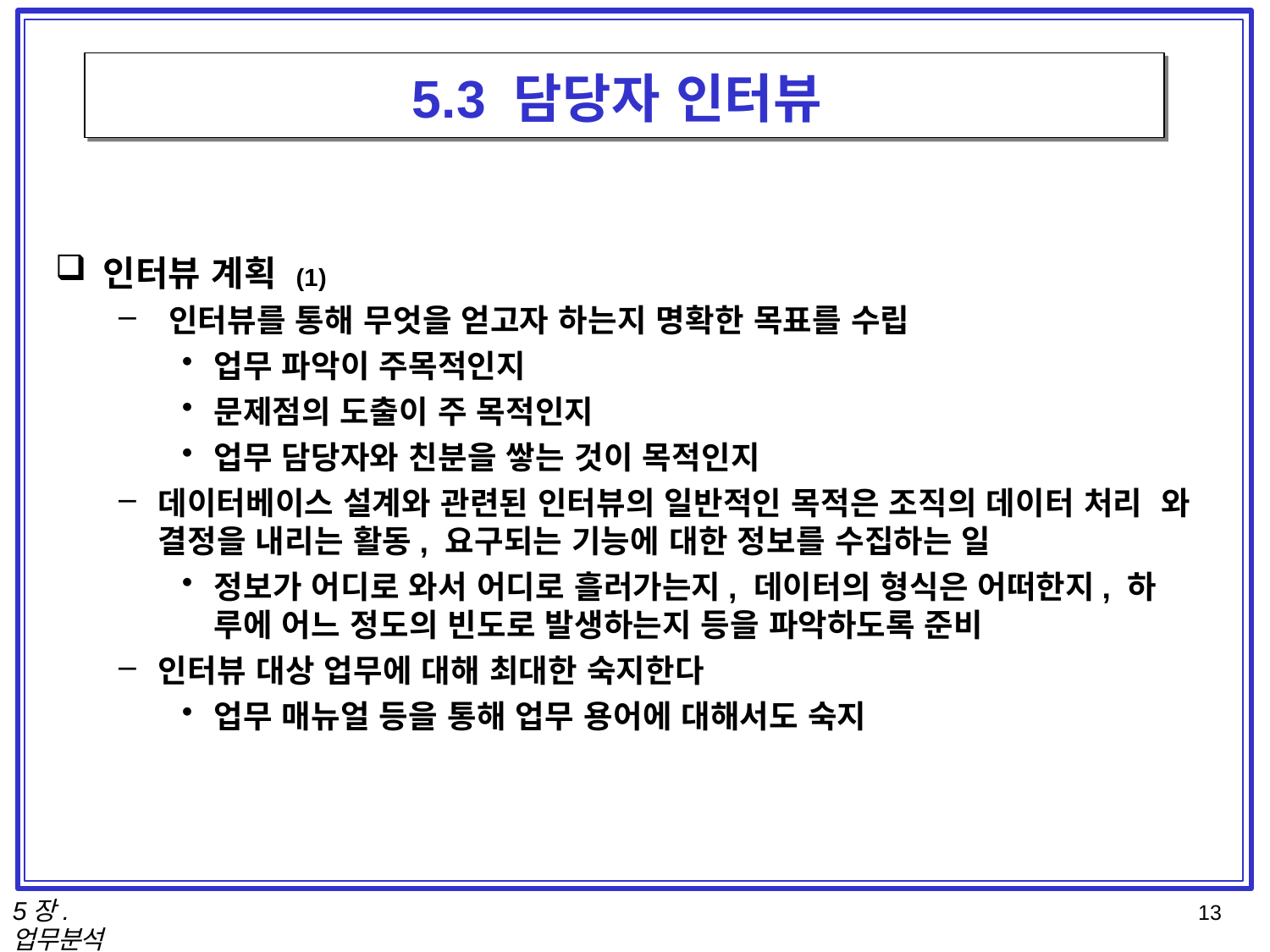

# 5.3 담당자 인터뷰
인터뷰 계획 (1)
인터뷰를 통해 무엇을 얻고자 하는지 명확한 목표를 수립
업무 파악이 주목적인지
문제점의 도출이 주 목적인지
업무 담당자와 친분을 쌓는 것이 목적인지
데이터베이스 설계와 관련된 인터뷰의 일반적인 목적은 조직의 데이터 처리  와 결정을 내리는 활동, 요구되는 기능에 대한 정보를 수집하는 일
정보가 어디로 와서 어디로 흘러가는지, 데이터의 형식은 어떠한지, 하
루에 어느 정도의 빈도로 발생하는지 등을 파악하도록 준비
인터뷰 대상 업무에 대해 최대한 숙지한다
업무 매뉴얼 등을 통해 업무 용어에 대해서도 숙지
5장. 업무분석
13